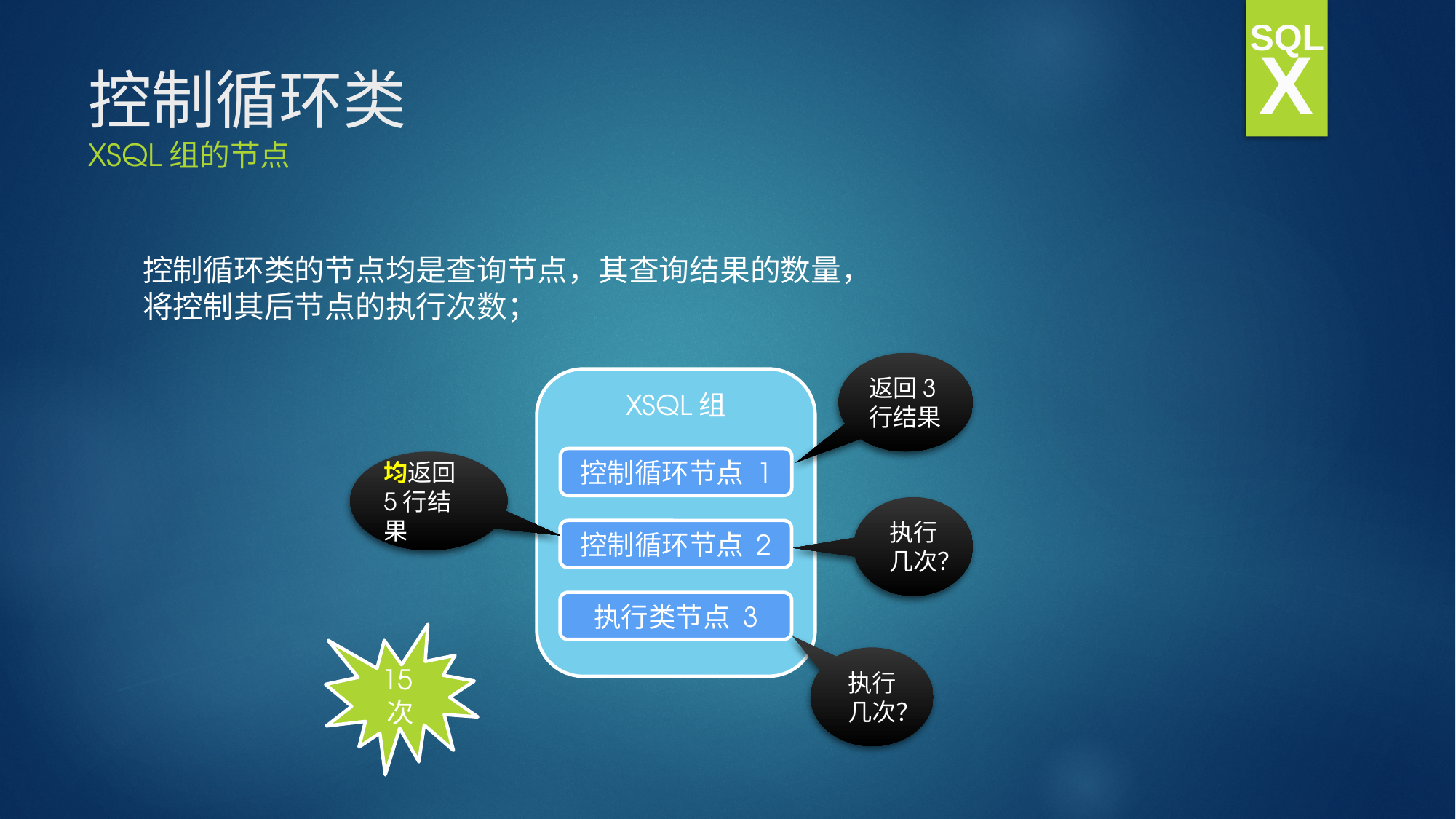

SQL
X
# 控制循环类 XSQL组的节点
控制循环类的节点均是查询节点，其查询结果的数量，将控制其后节点的执行次数；

返回3行结果
XSQL组
控制循环节点 1
控制循环节点 2
执行类节点 3
均返回5行结果
执行
几次？
15次
执行
几次？